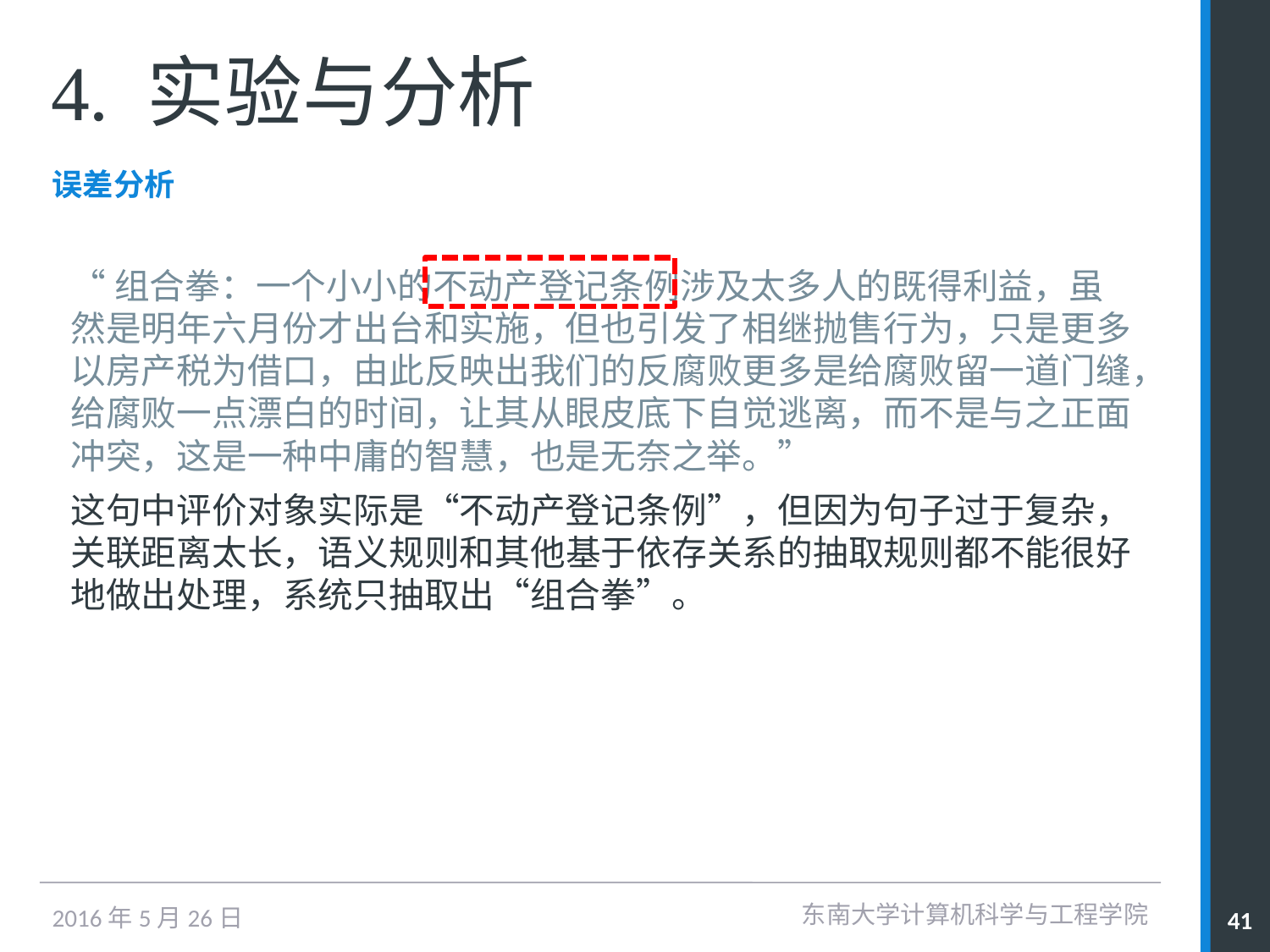

# 4. 实验与分析
误差分析
“组合拳：一个小小的不动产登记条例涉及太多人的既得利益，虽然是明年六月份才出台和实施，但也引发了相继抛售行为，只是更多以房产税为借口，由此反映出我们的反腐败更多是给腐败留一道门缝，给腐败一点漂白的时间，让其从眼皮底下自觉逃离，而不是与之正面冲突，这是一种中庸的智慧，也是无奈之举。”
这句中评价对象实际是“不动产登记条例”，但因为句子过于复杂，关联距离太长，语义规则和其他基于依存关系的抽取规则都不能很好地做出处理，系统只抽取出“组合拳”。

东南大学计算机科学与工程学院
41